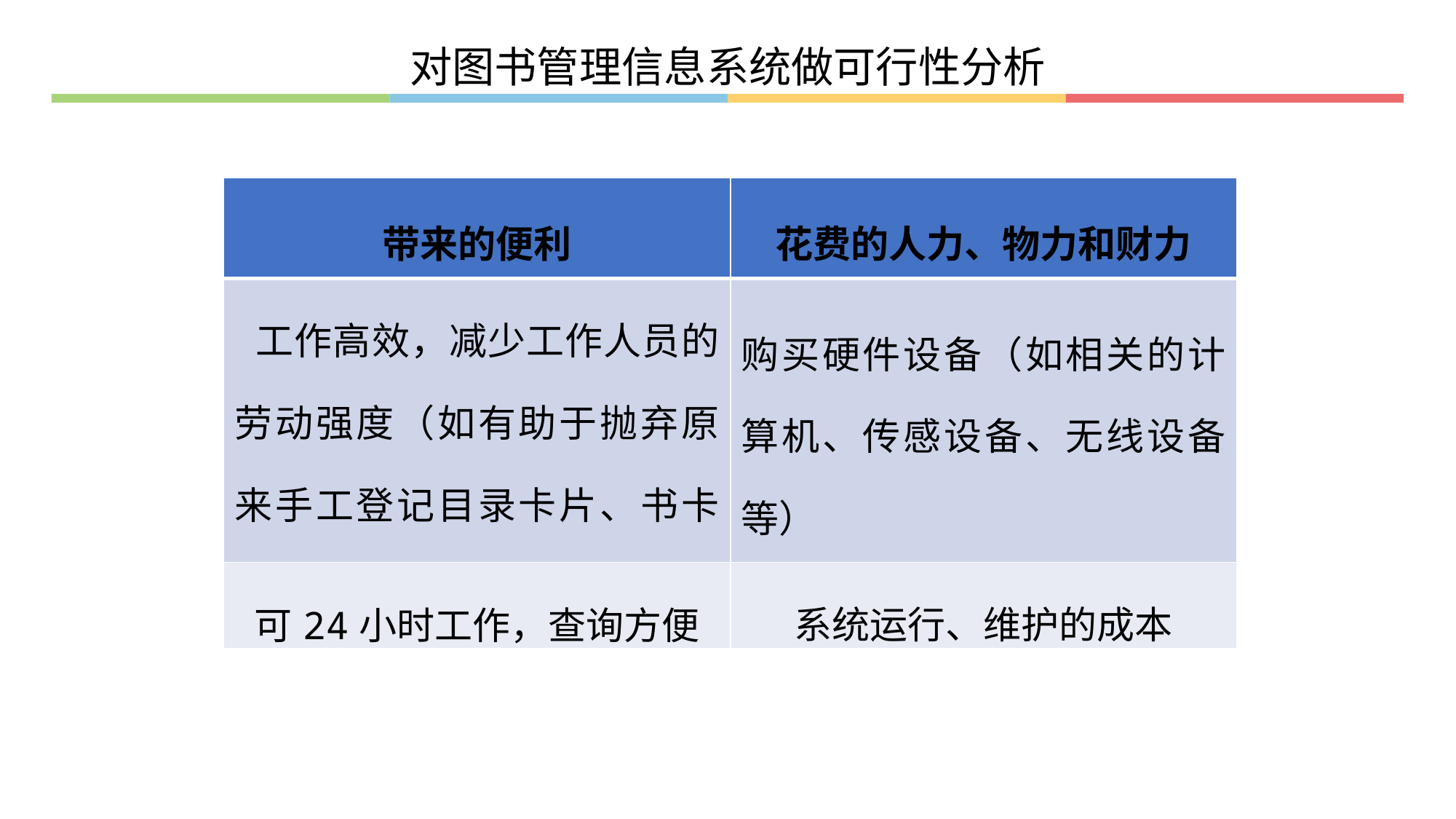

对图书管理信息系统做可行性分析
| 带来的便利 | 花费的人力、物力和财力 |
| --- | --- |
| 工作高效，减少工作人员的劳动强度（如有助于抛弃原来手工登记目录卡片、书卡等操作） | 购买硬件设备（如相关的计算机、传感设备、无线设备等） |
| 可24小时工作，查询方便 | 系统运行、维护的成本 |